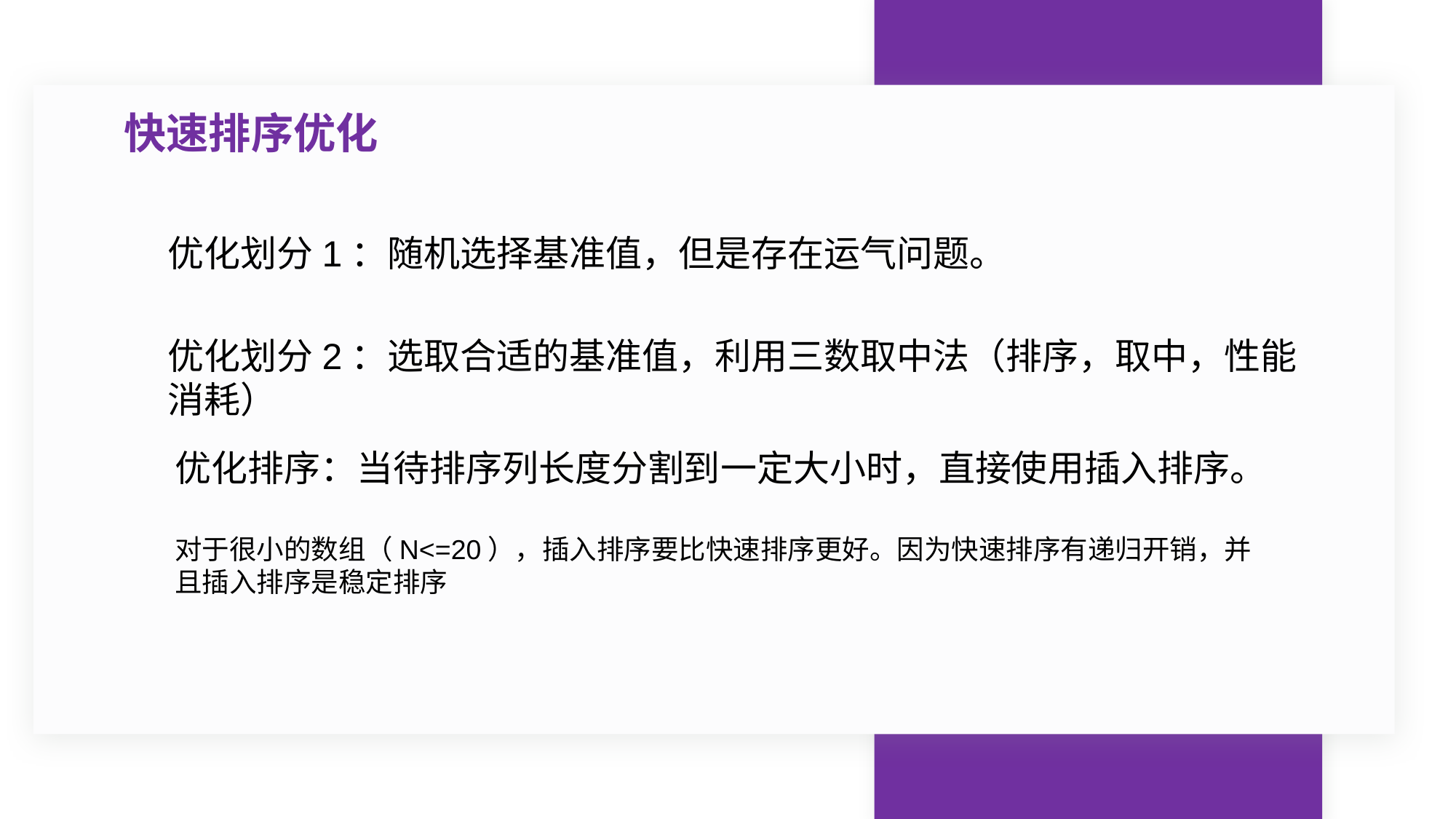

快速排序优化
优化划分1：随机选择基准值，但是存在运气问题。
优化划分2：选取合适的基准值，利用三数取中法（排序，取中，性能消耗）

优化排序：当待排序列长度分割到一定大小时，直接使用插入排序。

对于很小的数组（N<=20），插入排序要比快速排序更好。因为快速排序有递归开销，并且插入排序是稳定排序